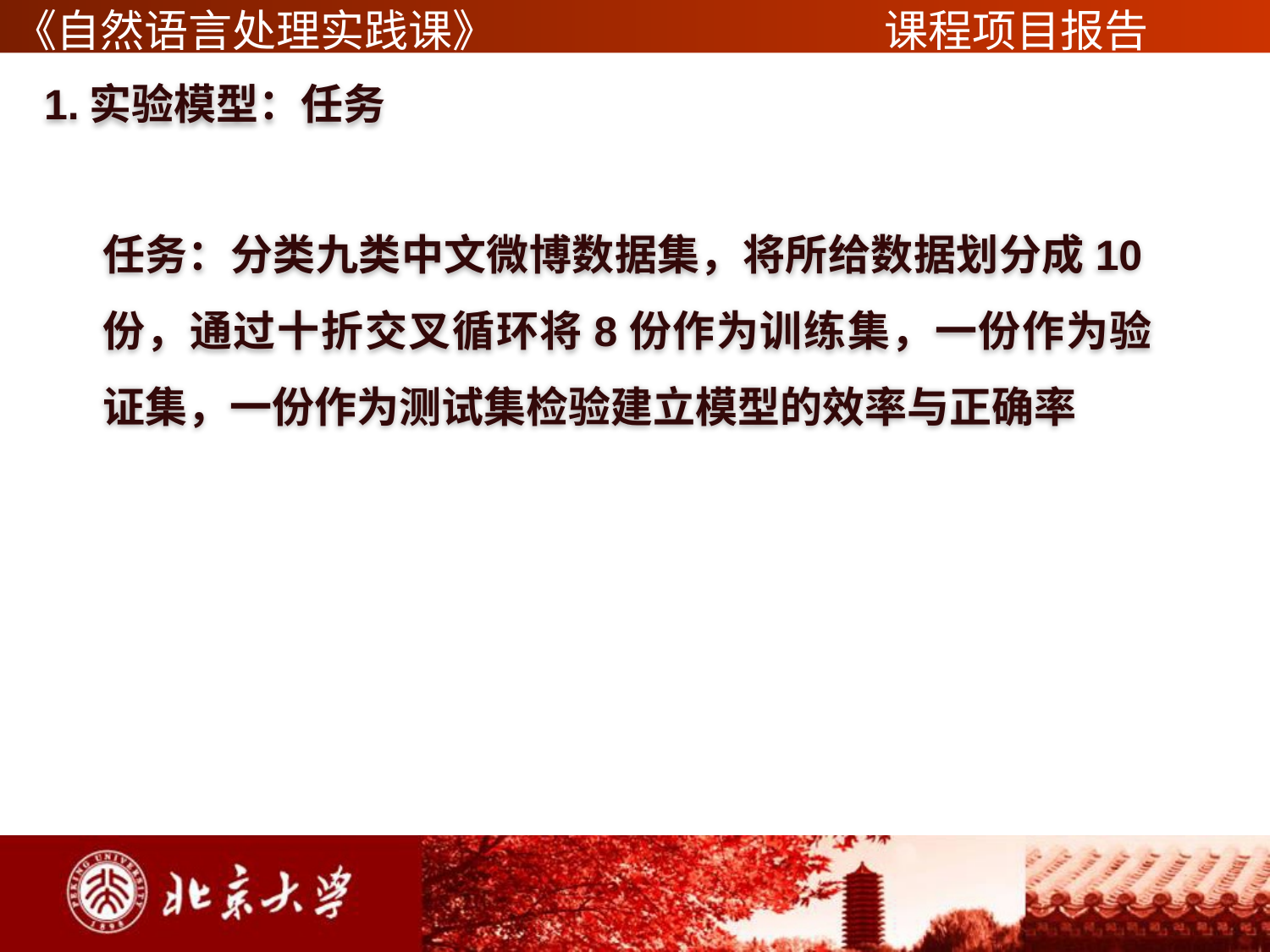

1.实验模型：任务
任务：分类九类中文微博数据集，将所给数据划分成10份，通过十折交叉循环将8份作为训练集，一份作为验证集，一份作为测试集检验建立模型的效率与正确率